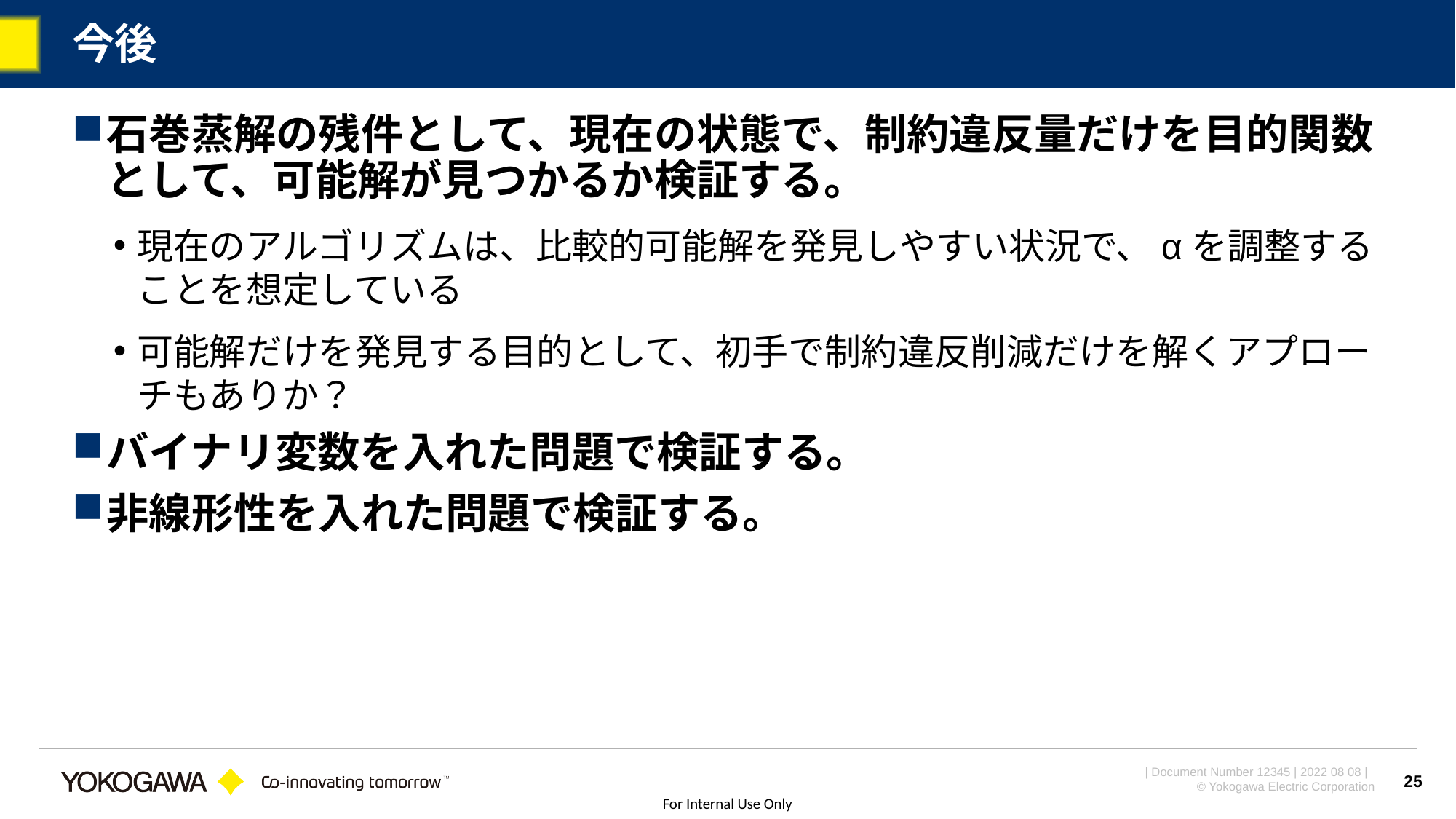

# 今後
石巻蒸解の残件として、現在の状態で、制約違反量だけを目的関数として、可能解が見つかるか検証する。
現在のアルゴリズムは、比較的可能解を発見しやすい状況で、αを調整することを想定している
可能解だけを発見する目的として、初手で制約違反削減だけを解くアプローチもありか？
バイナリ変数を入れた問題で検証する。
非線形性を入れた問題で検証する。
25